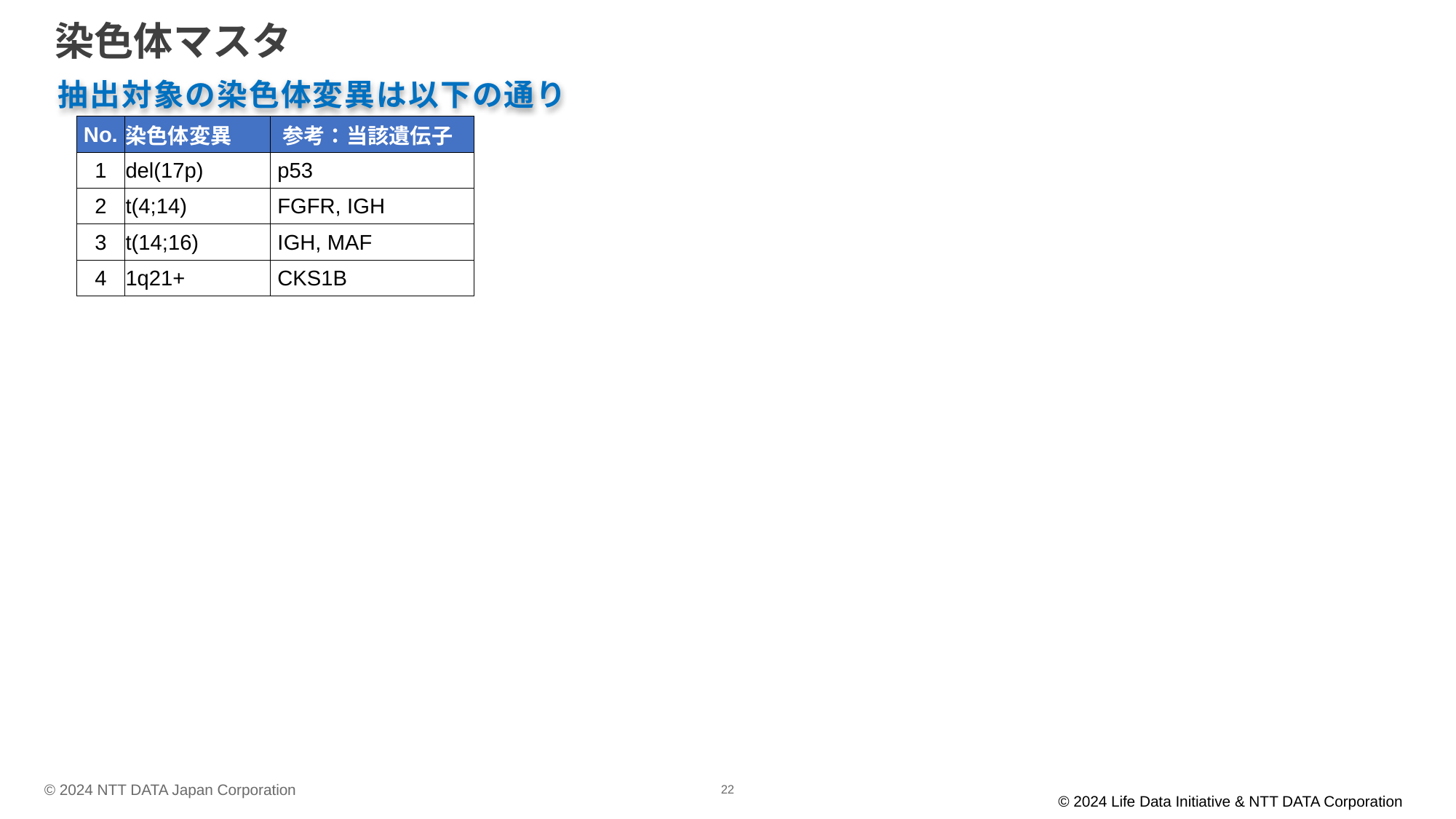

# 染色体マスタ
抽出対象の染色体変異は以下の通り
| No. | 染色体変異 | 参考：当該遺伝子 |
| --- | --- | --- |
| 1 | del(17p) | p53 |
| 2 | t(4;14) | FGFR, IGH |
| 3 | t(14;16) | IGH, MAF |
| 4 | 1q21+ | CKS1B |